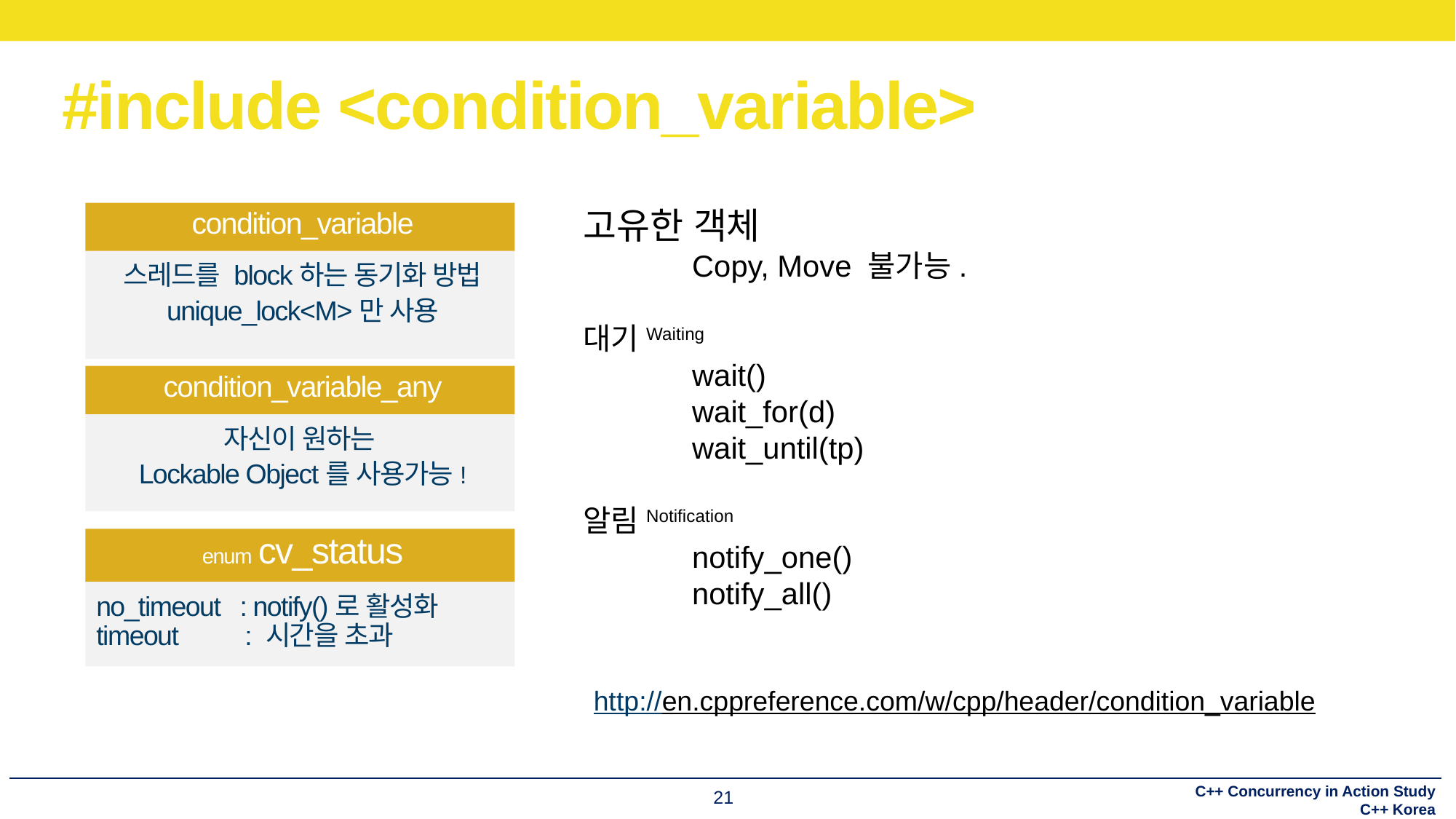

# #include <condition_variable>
condition_variable
고유한 객체
	Copy, Move 불가능.

대기Waiting
	wait()
	wait_for(d)
	wait_until(tp)

알림Notification
	notify_one()
	notify_all()

스레드를 block하는 동기화 방법
unique_lock<M>만 사용
condition_variable_any
자신이 원하는
Lockable Object를 사용가능!
enum cv_status
no_timeout   : notify()로 활성화
timeout	      : 시간을 초과
http://en.cppreference.com/w/cpp/header/condition_variable
21